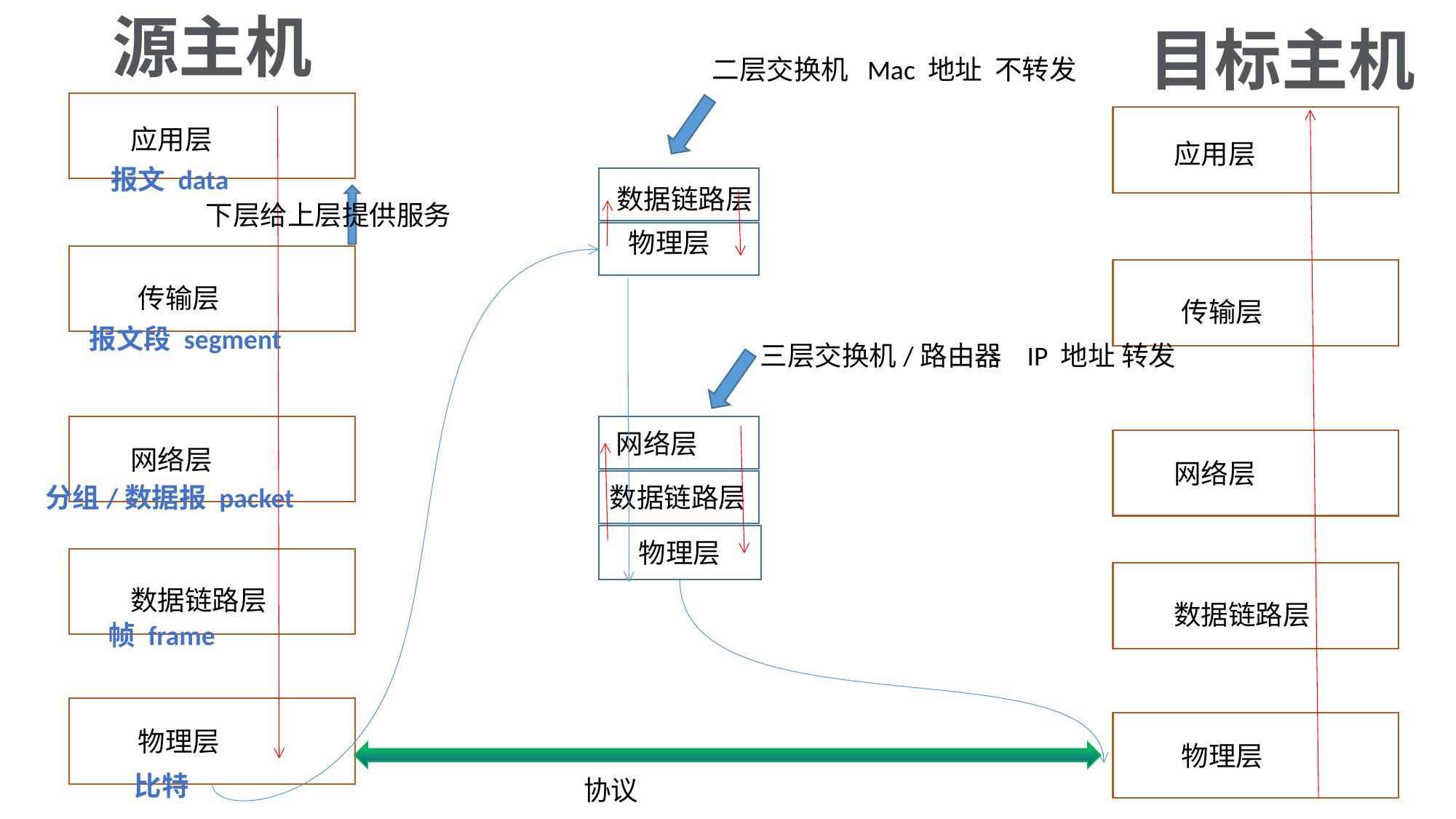

源主机
目标主机
二层交换机  Mac 地址  不转发

应用层

传输层

网络层

数据链路层

物理层

应用层

传输层

网络层

数据链路层

物理层
报文 data

数据链路层

下层给上层提供服务
物理层
报文段 segment
三层交换机/路由器   IP 地址 转发

网络层
分组/数据报 packet
数据链路层

物理层
帧 frame

比特
协议